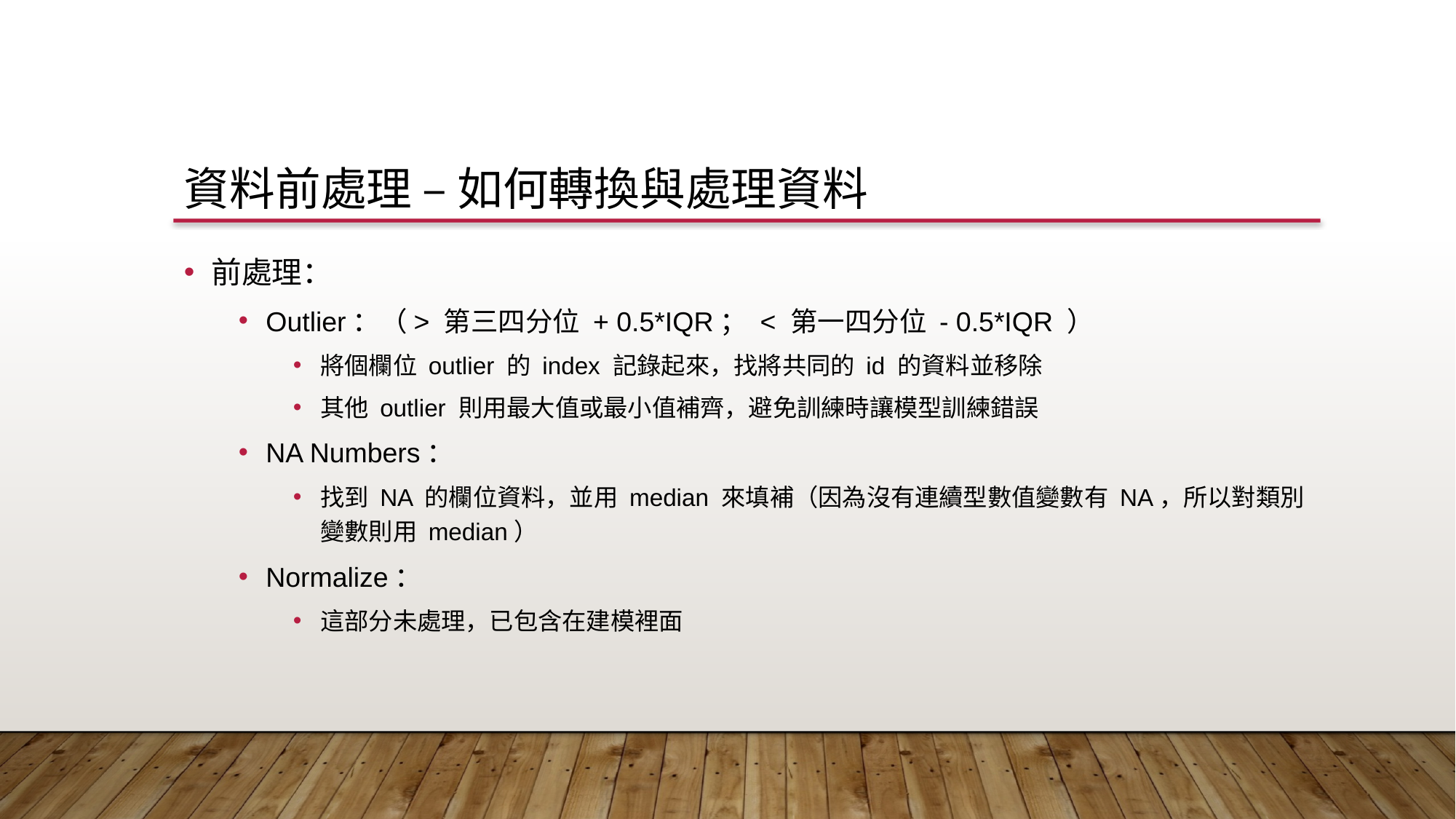

資料前處理 – 如何轉換與處理資料
前處理：
Outlier：（> 第三四分位 + 0.5*IQR； < 第一四分位 - 0.5*IQR ）
將個欄位 outlier 的 index 記錄起來，找將共同的 id 的資料並移除
其他 outlier 則用最大值或最小值補齊，避免訓練時讓模型訓練錯誤
NA Numbers：
找到 NA 的欄位資料，並用 median 來填補（因為沒有連續型數值變數有 NA，所以對類別變數則用 median）
Normalize：
這部分未處理，已包含在建模裡面